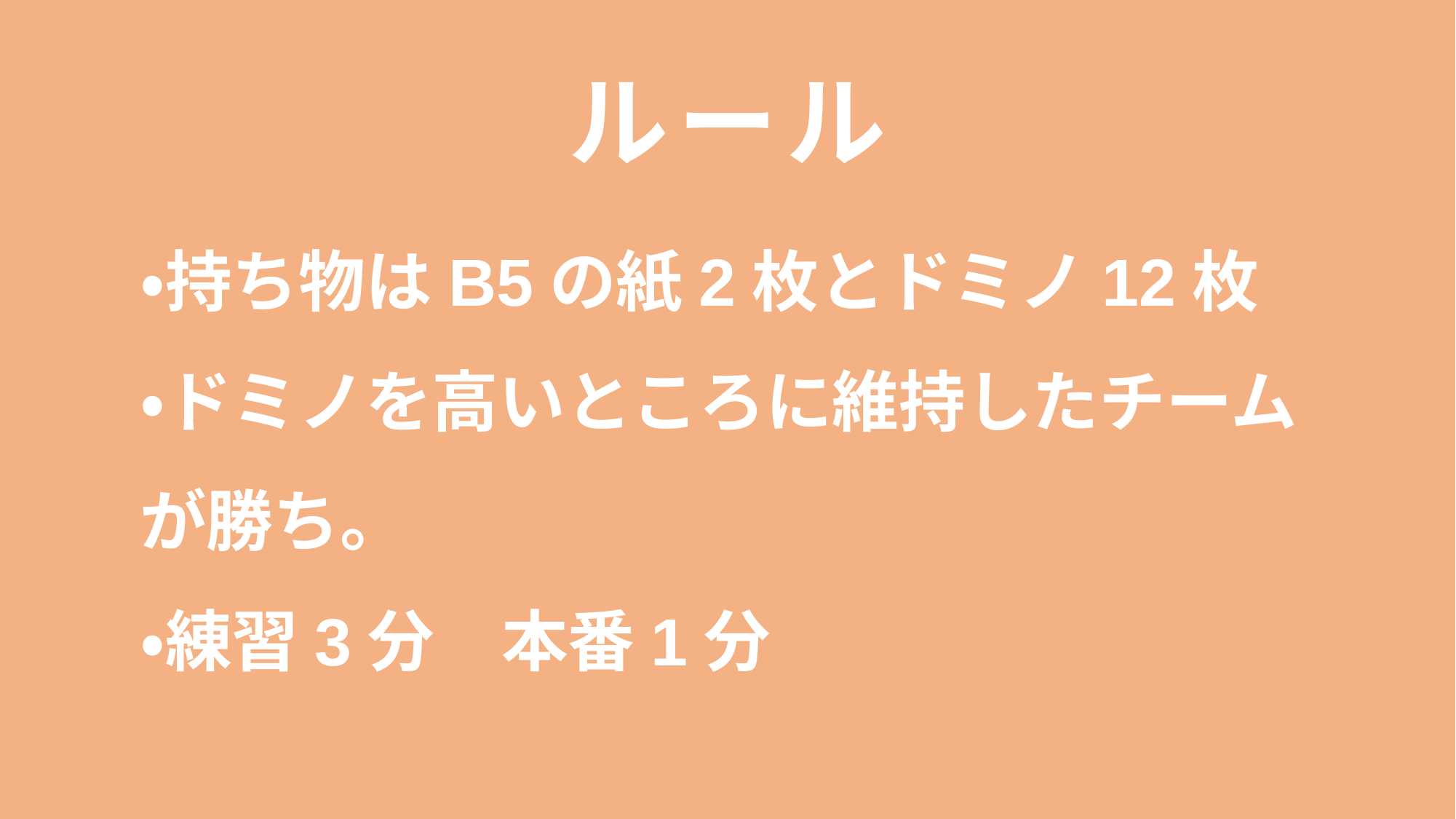

ルール
・持ち物はB5の紙2枚とドミノ12枚
・ドミノを高いところに維持したチームが勝ち。
・練習3分　本番1分